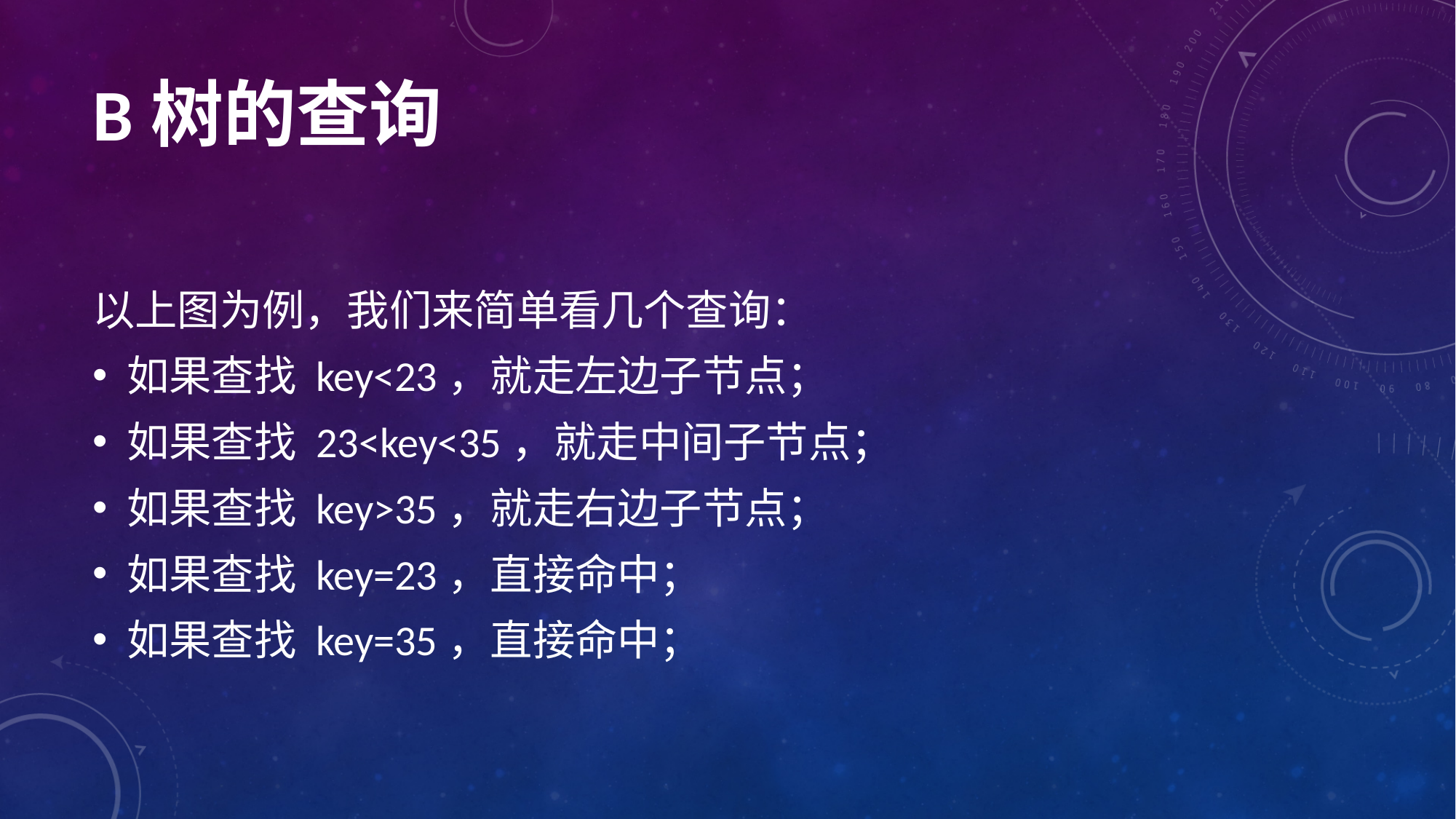

# B树的查询
以上图为例，我们来简单看几个查询：
如果查找 key<23，就走左边子节点；
如果查找 23<key<35，就走中间子节点；
如果查找 key>35，就走右边子节点；
如果查找 key=23，直接命中；
如果查找 key=35，直接命中；